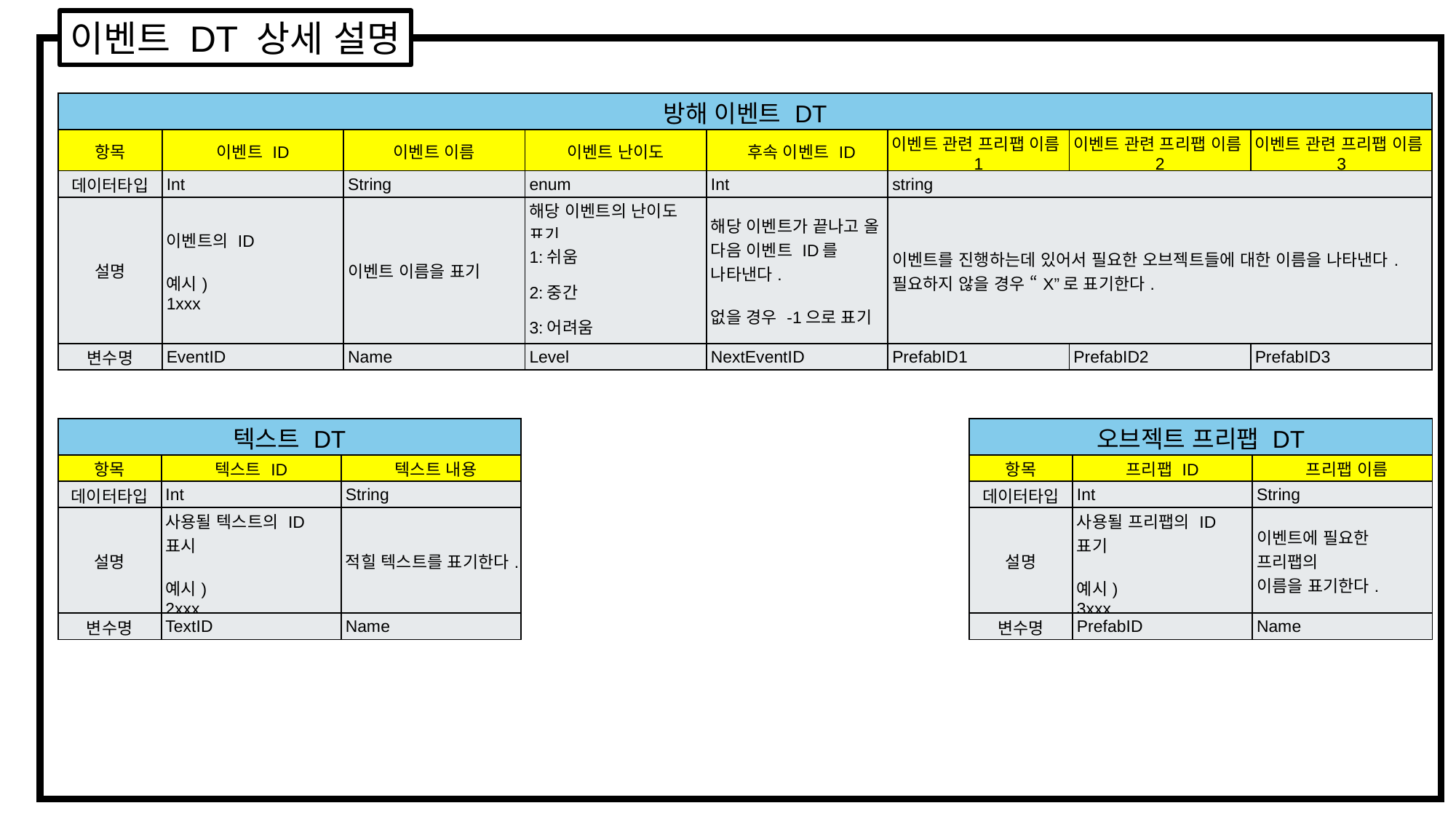

이벤트 DT 상세 설명

| 방해 이벤트 DT |  |  |  |  |  |  |  |
| --- | --- | --- | --- | --- | --- | --- | --- |
| 항목 | 이벤트 ID | 이벤트 이름 | 이벤트 난이도 | 후속 이벤트 ID | 이벤트 관련 프리팹 이름1 | 이벤트 관련 프리팹 이름2 | 이벤트 관련 프리팹 이름3 |
| 데이터타입 | Int | String | enum | Int | string |  |  |
| 설명 | 이벤트의 ID 예시) 1xxx | 이벤트 이름을 표기 | 해당 이벤트의 난이도 표기 | 해당 이벤트가 끝나고 올 다음 이벤트 ID를 나타낸다. 없을 경우 -1으로 표기 | 이벤트를 진행하는데 있어서 필요한 오브젝트들에 대한 이름을 나타낸다. 필요하지 않을 경우 “X”로 표기한다. |  |  |
|  |  |  | 1:쉬움 |  |  |  |  |
|  |  |  | 2:중간 |  |  |  |  |
|  |  |  | 3:어려움 |  |  |  |  |
| 변수명 | EventID | Name | Level | NextEventID | PrefabID1 | PrefabID2 | PrefabID3 |
| 텍스트 DT |  |  |
| --- | --- | --- |
| 항목 | 텍스트 ID | 텍스트 내용 |
| 데이터타입 | Int | String |
| 설명 | 사용될 텍스트의 ID 표시 예시) 2xxx | 적힐 텍스트를 표기한다. |
| 변수명 | TextID | Name |
| 오브젝트 프리팹 DT |  |  |
| --- | --- | --- |
| 항목 | 프리팹 ID | 프리팹 이름 |
| 데이터타입 | Int | String |
| 설명 | 사용될 프리팹의 ID 표기 예시) 3xxx | 이벤트에 필요한 프리팹의 이름을 표기한다. |
| 변수명 | PrefabID | Name |